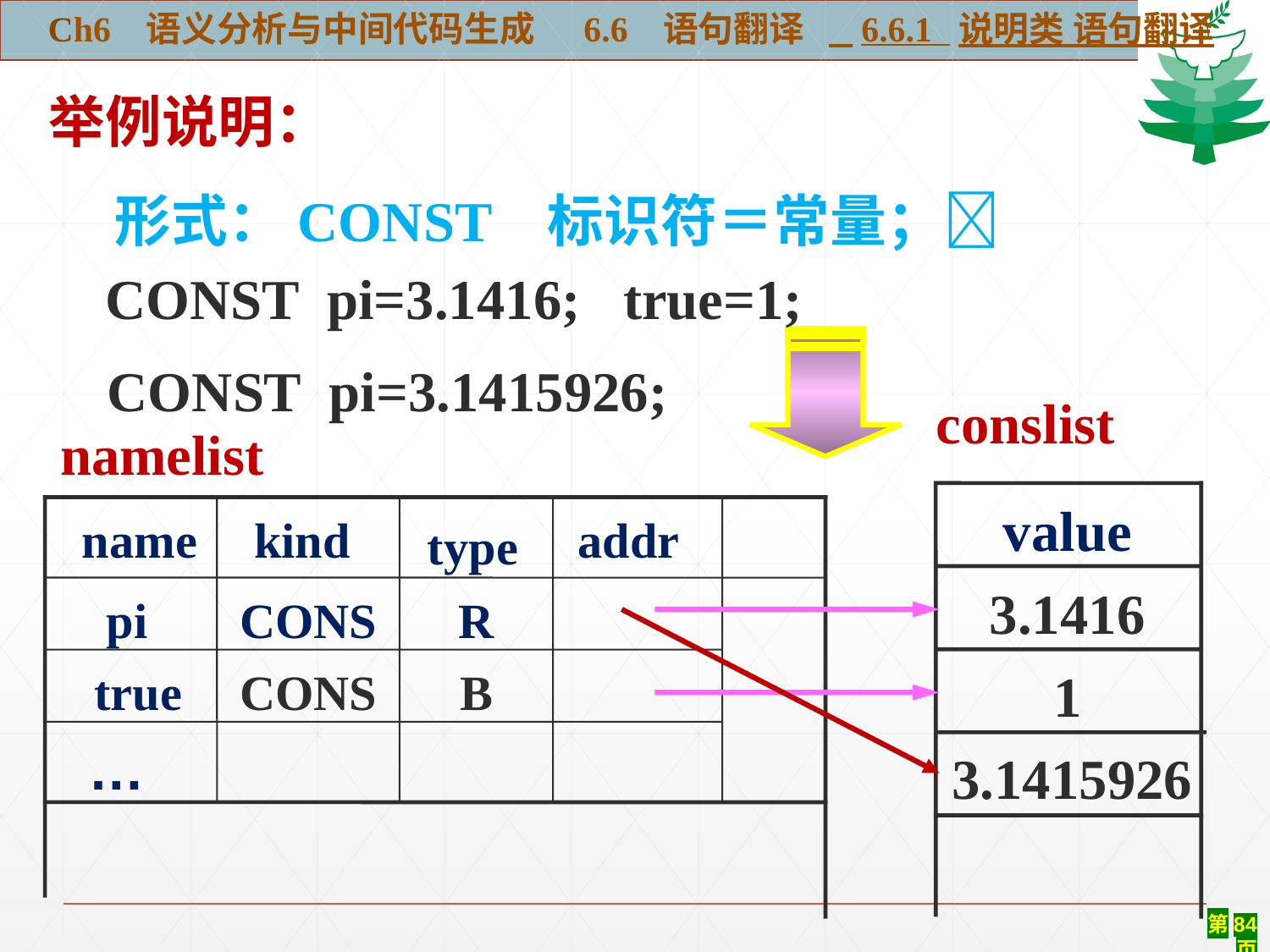

Ch6   语义分析与中间代码生成     6.6   语句翻译      6.6.1  说明类 语句翻译
举例说明：
   形式：CONST   标识符＝常量；…
   CONST  pi=3.1416;   true=1;

CONST  pi=3.1415926;
conslist
namelist

value

  name

  kind

 type

 addr

3.1416
    pi
   true
  …

CONS
R

1

CONS
B

3.1415926